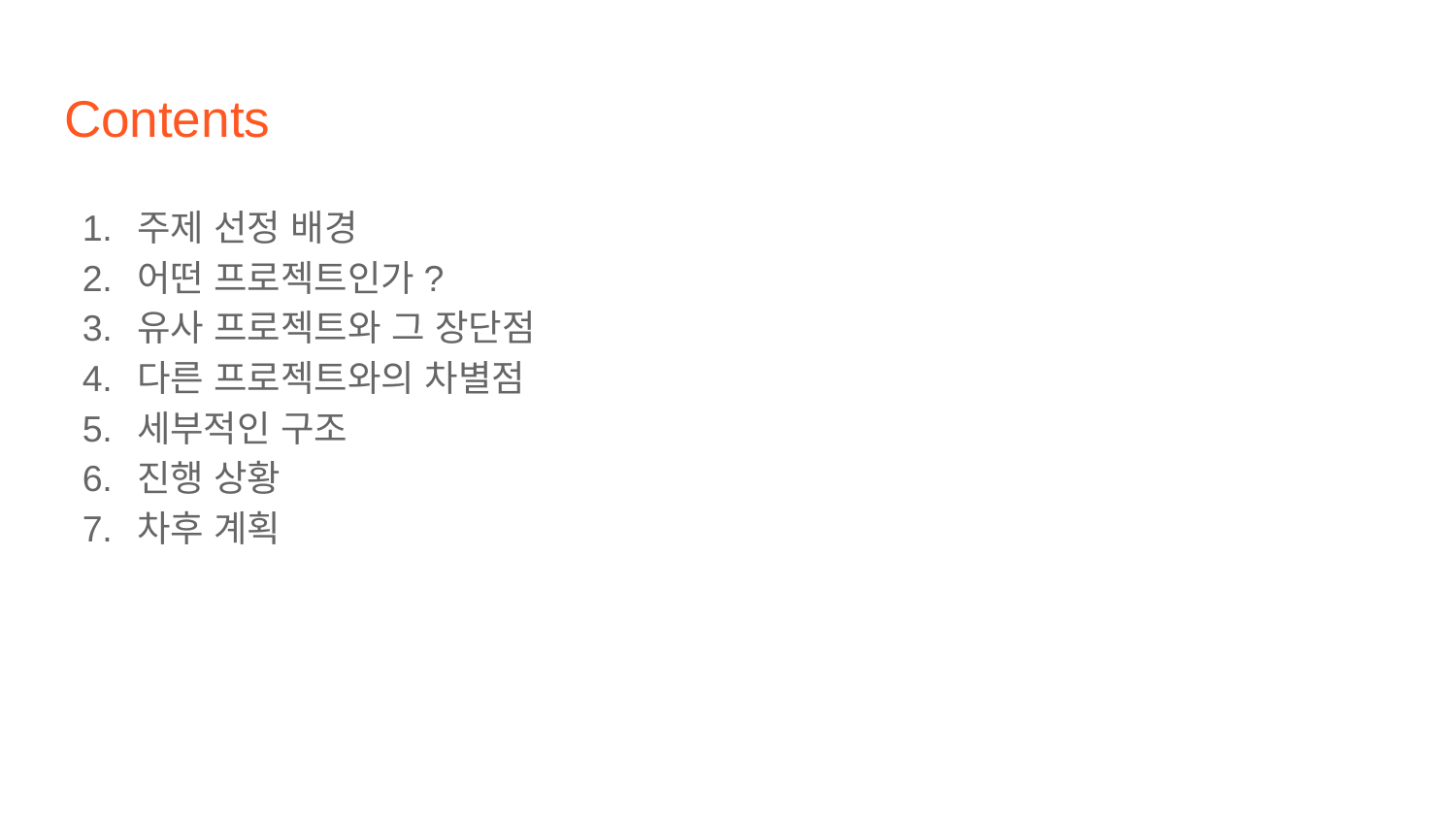

# Contents
주제 선정 배경
어떤 프로젝트인가?
유사 프로젝트와 그 장단점
다른 프로젝트와의 차별점
세부적인 구조
진행 상황
차후 계획